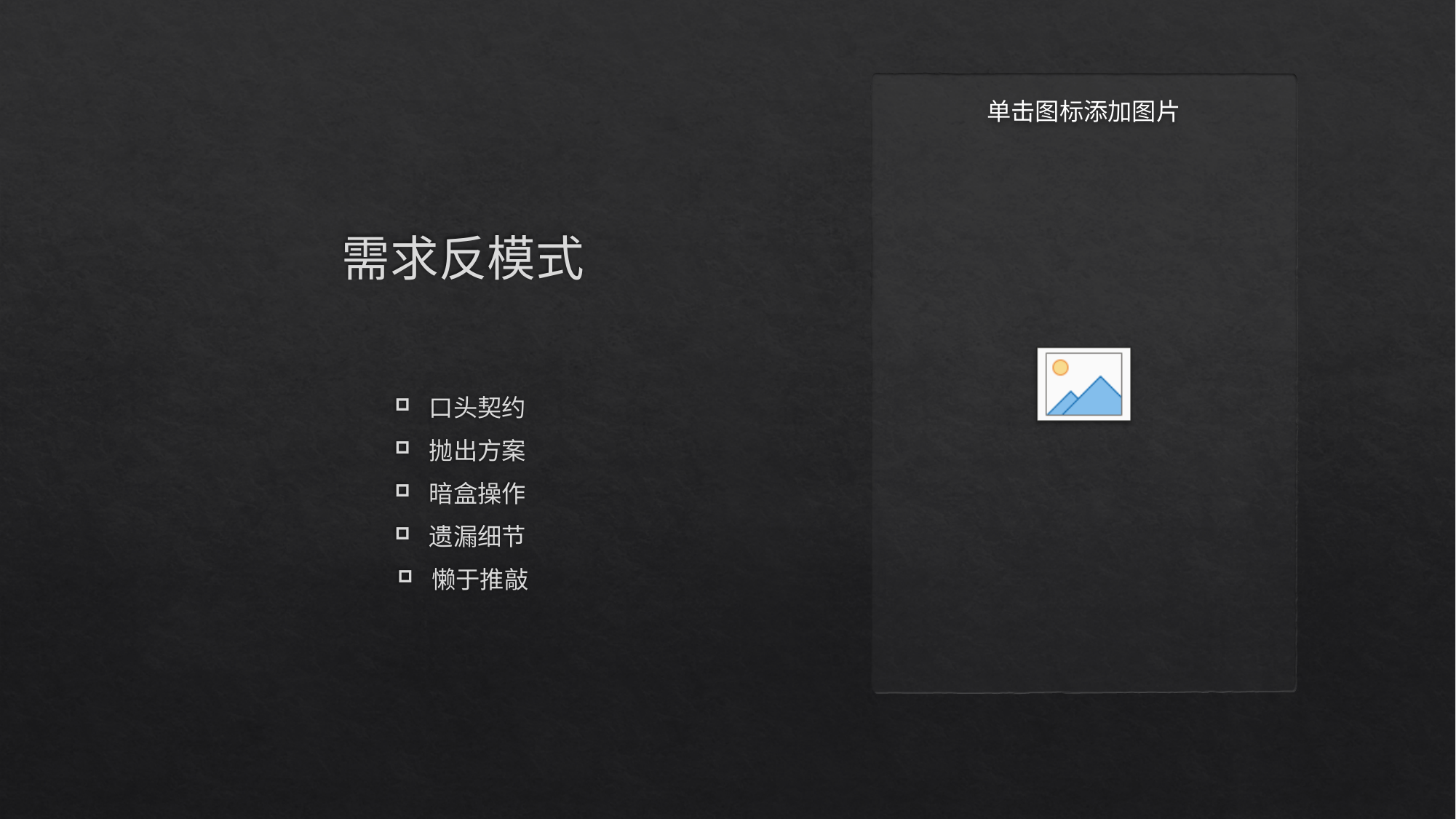

# 需求反模式

口头契约
抛出方案
暗盒操作
遗漏细节
懒于推敲